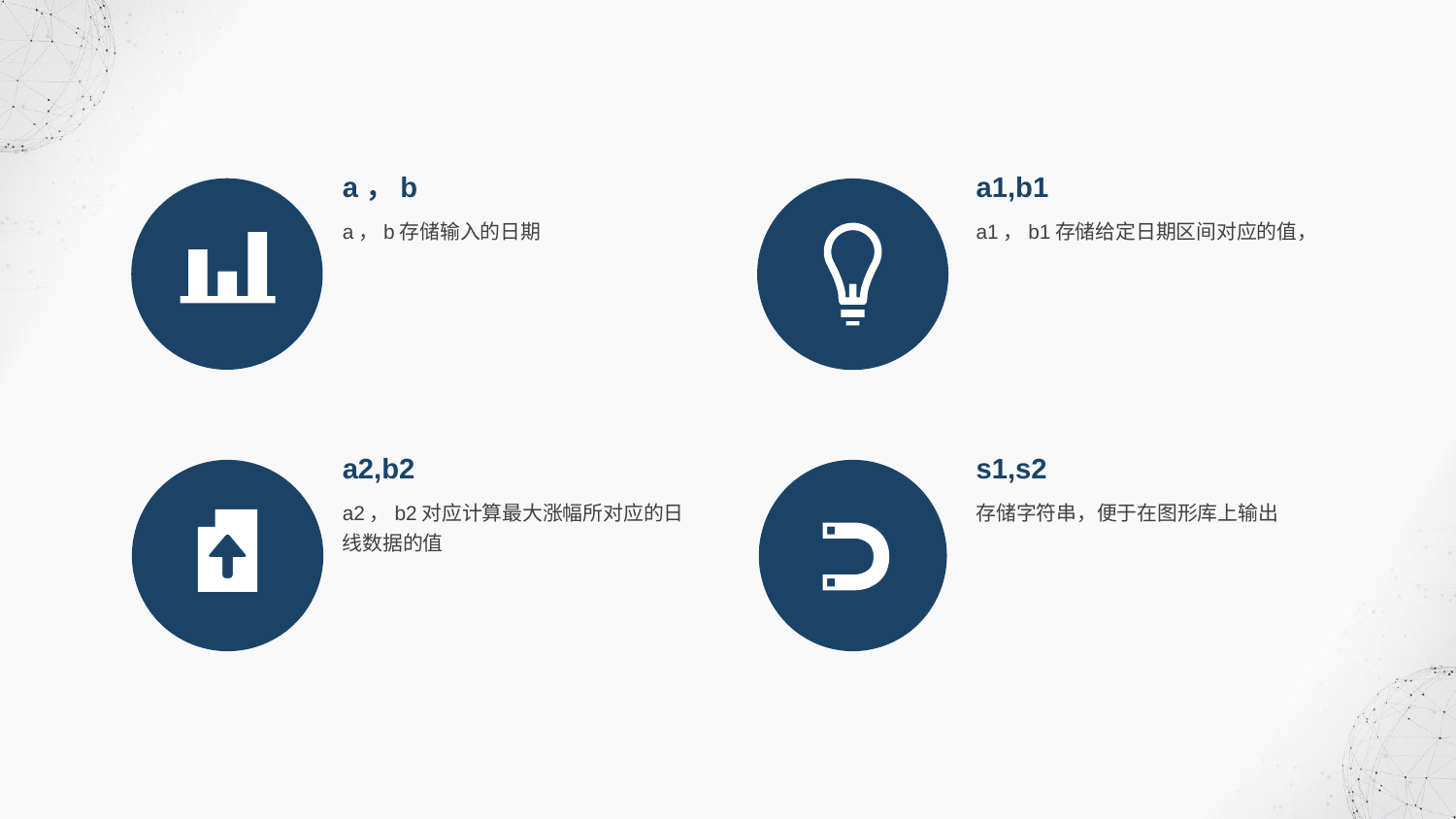

a，b
a1,b1

a，b存储输入的日期
a1，b1存储给定日期区间对应的值，
a2,b2
s1,s2

a2，b2对应计算最大涨幅所对应的日线数据的值
存储字符串，便于在图形库上输出